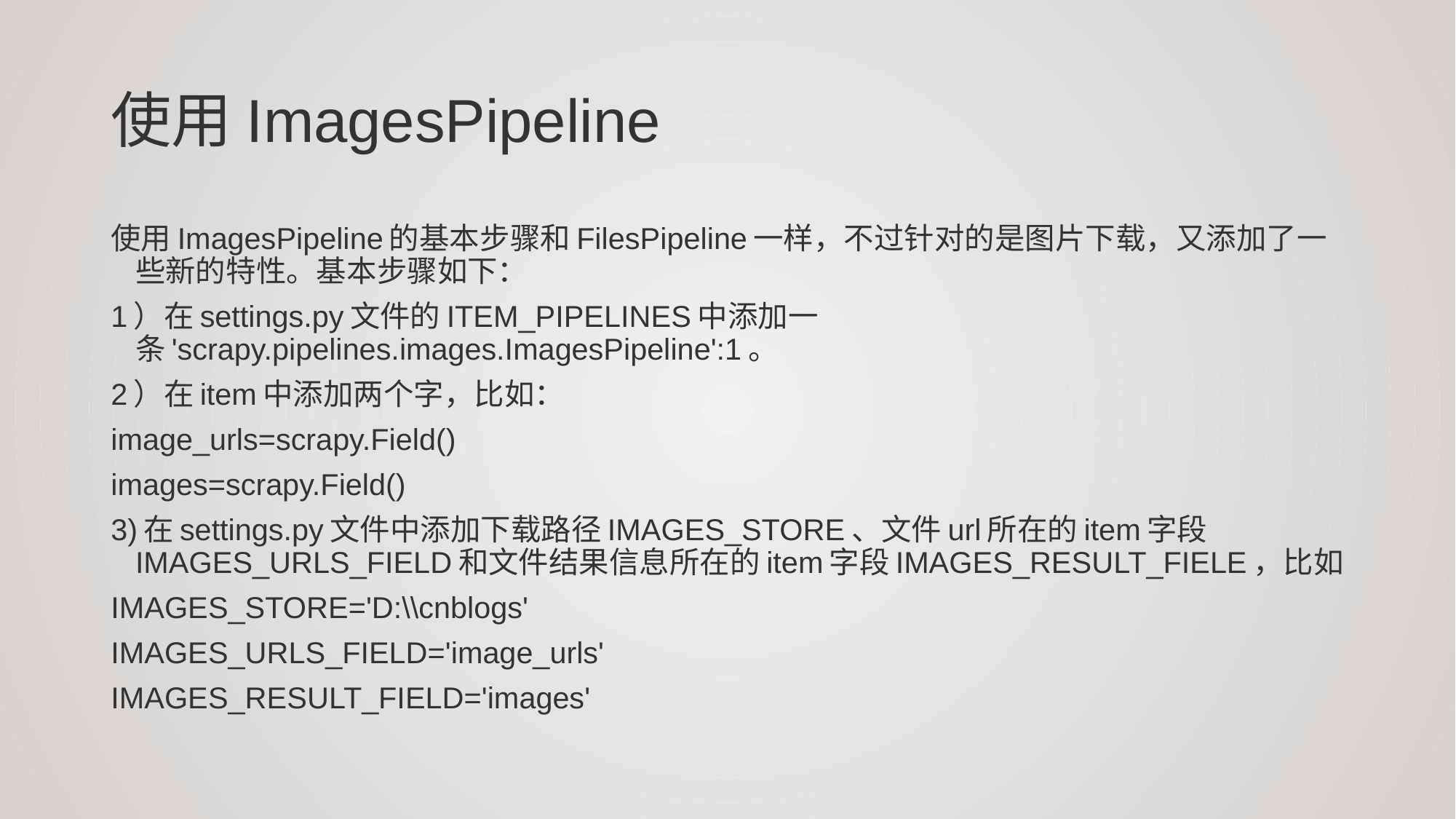

# 使用ImagesPipeline
使用ImagesPipeline的基本步骤和FilesPipeline一样，不过针对的是图片下载，又添加了一些新的特性。基本步骤如下：
1）在settings.py文件的ITEM_PIPELINES中添加一条'scrapy.pipelines.images.ImagesPipeline':1。
2）在item中添加两个字，比如：
image_urls=scrapy.Field()
images=scrapy.Field()
3)在settings.py文件中添加下载路径IMAGES_STORE、文件url所在的item字段IMAGES_URLS_FIELD和文件结果信息所在的item字段IMAGES_RESULT_FIELE，比如
IMAGES_STORE='D:\\cnblogs'
IMAGES_URLS_FIELD='image_urls'
IMAGES_RESULT_FIELD='images'